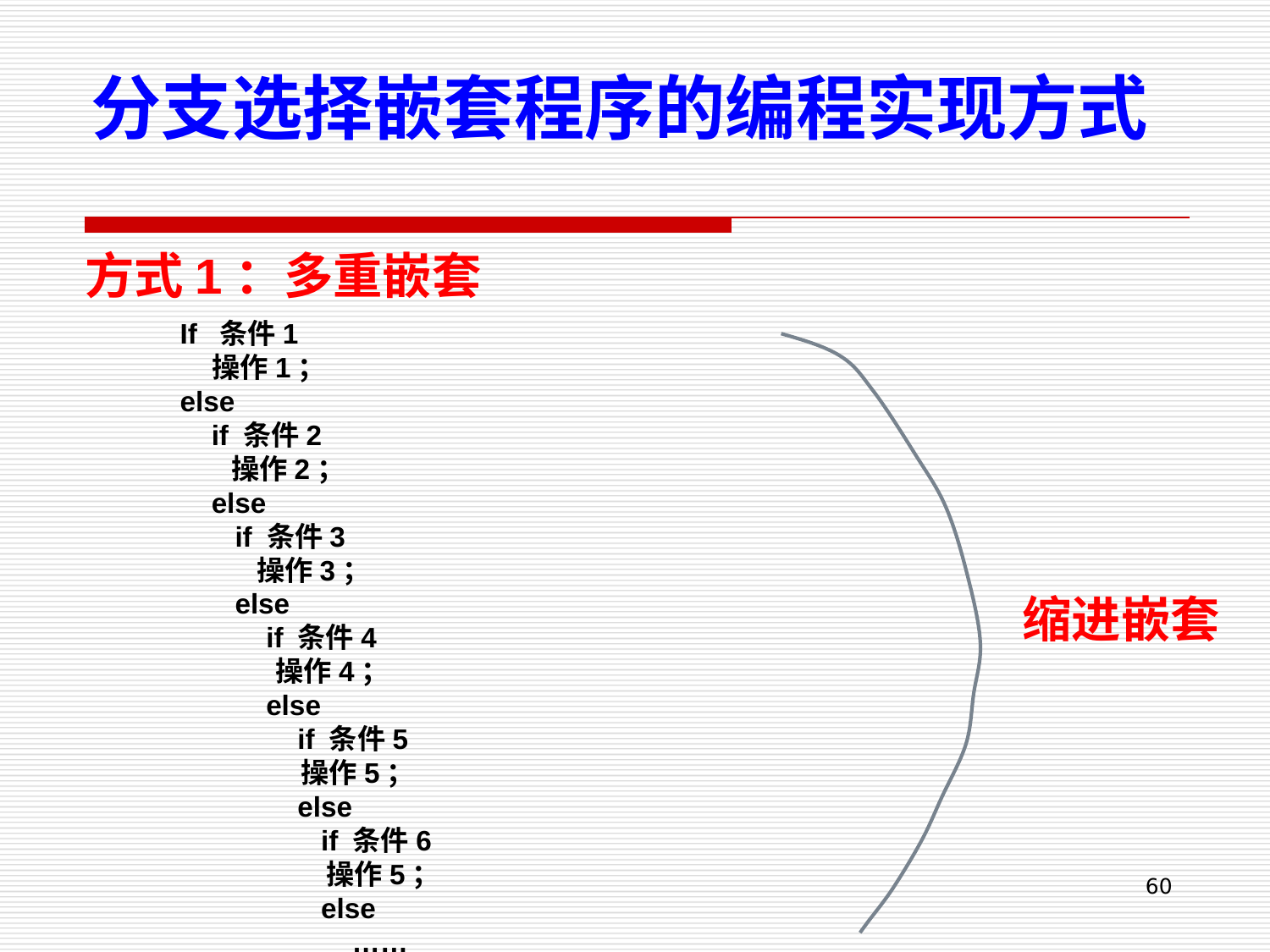

分支选择嵌套程序的编程实现方式
方式1：多重嵌套
If  条件1
    操作1；
else
    if 条件2
       操作2；
    else
       if 条件3
           操作3；
       else
           if 条件4
              操作4；
           else
               if 条件5
                  操作5；
               else
                  if 条件6
                      操作5；
                  else
                      ……

缩进嵌套
60